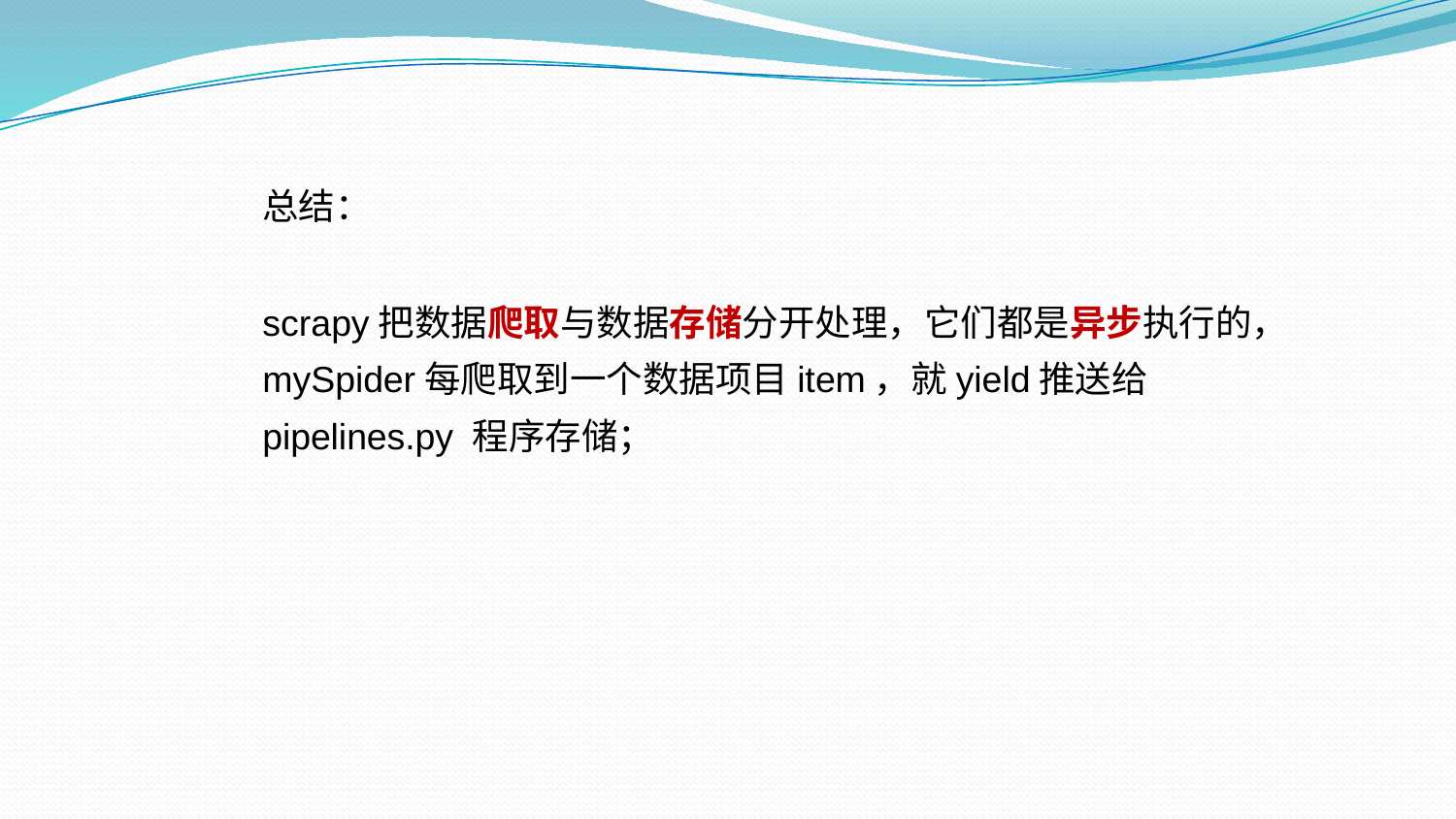

总结：

scrapy把数据爬取与数据存储分开处理，它们都是异步执行的， mySpider每爬取到一个数据项目item，就yield推送给pipelines.py 程序存储；